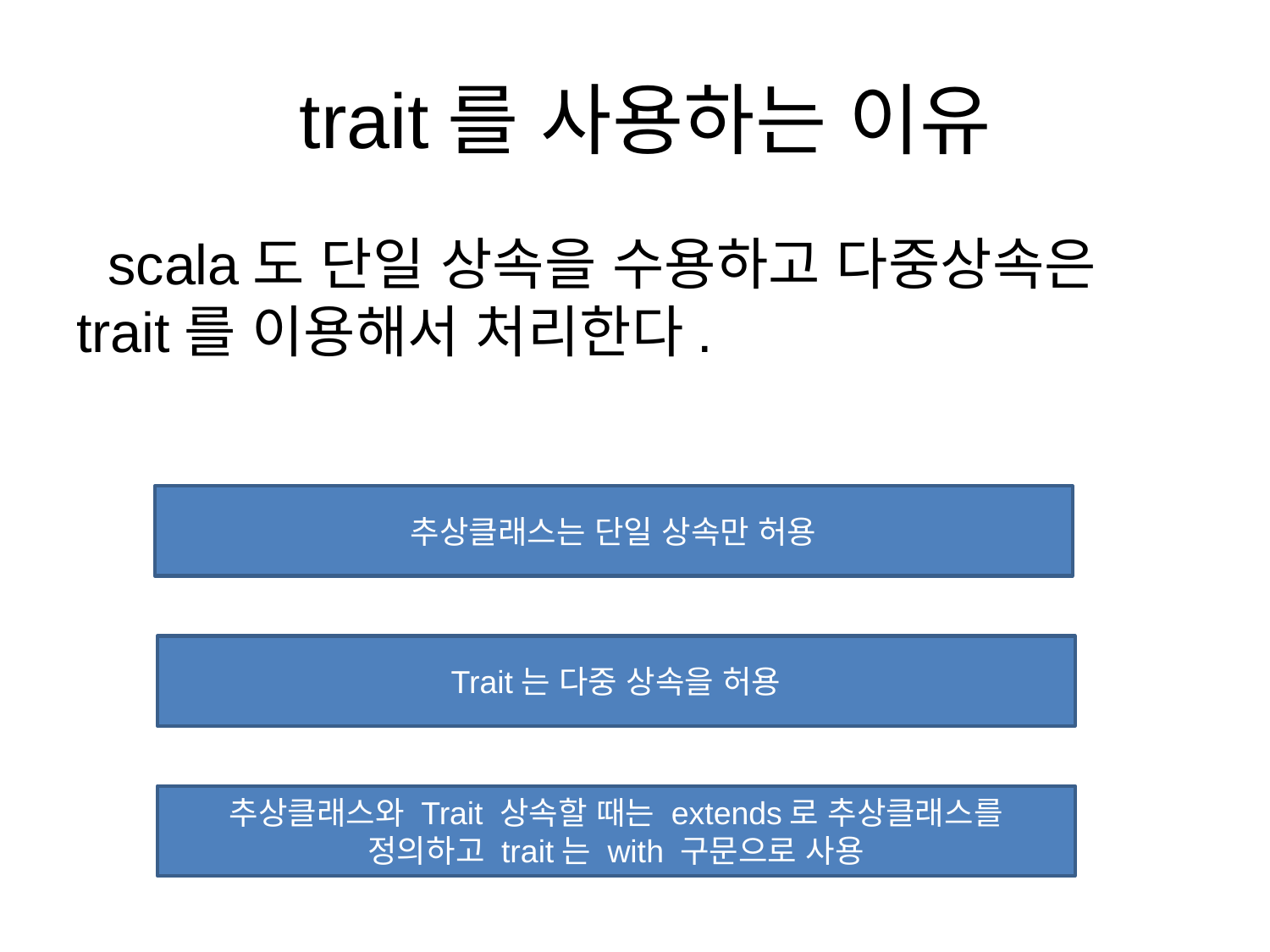

# trait를 사용하는 이유
  scala도 단일 상속을 수용하고 다중상속은 trait를 이용해서 처리한다.
추상클래스는 단일 상속만 허용
Trait는 다중 상속을 허용
추상클래스와 Trait 상속할 때는 extends로 추상클래스를 정의하고 trait는 with 구문으로 사용